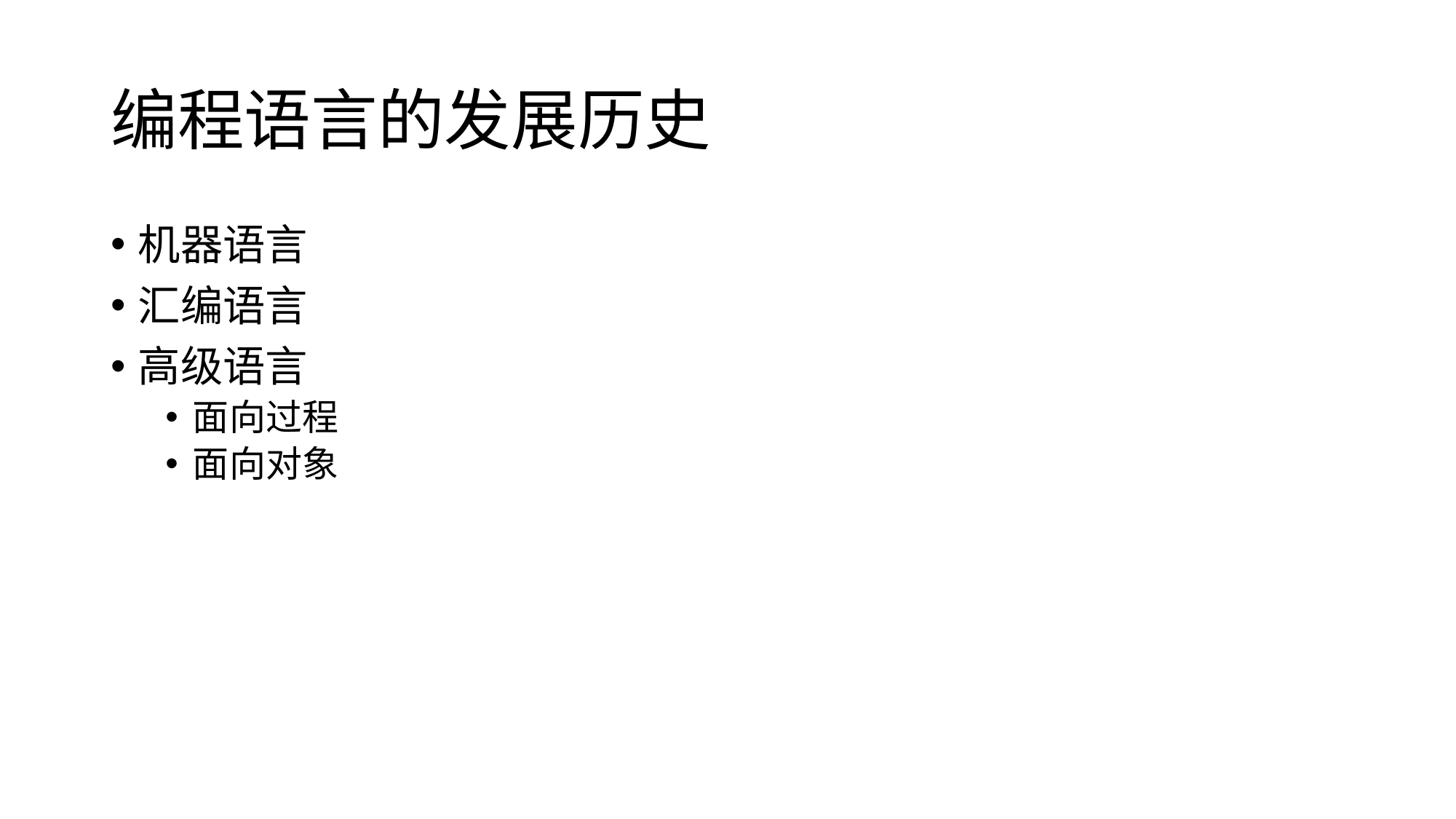

# 编程语言的发展历史
机器语言
汇编语言
高级语言
面向过程
面向对象